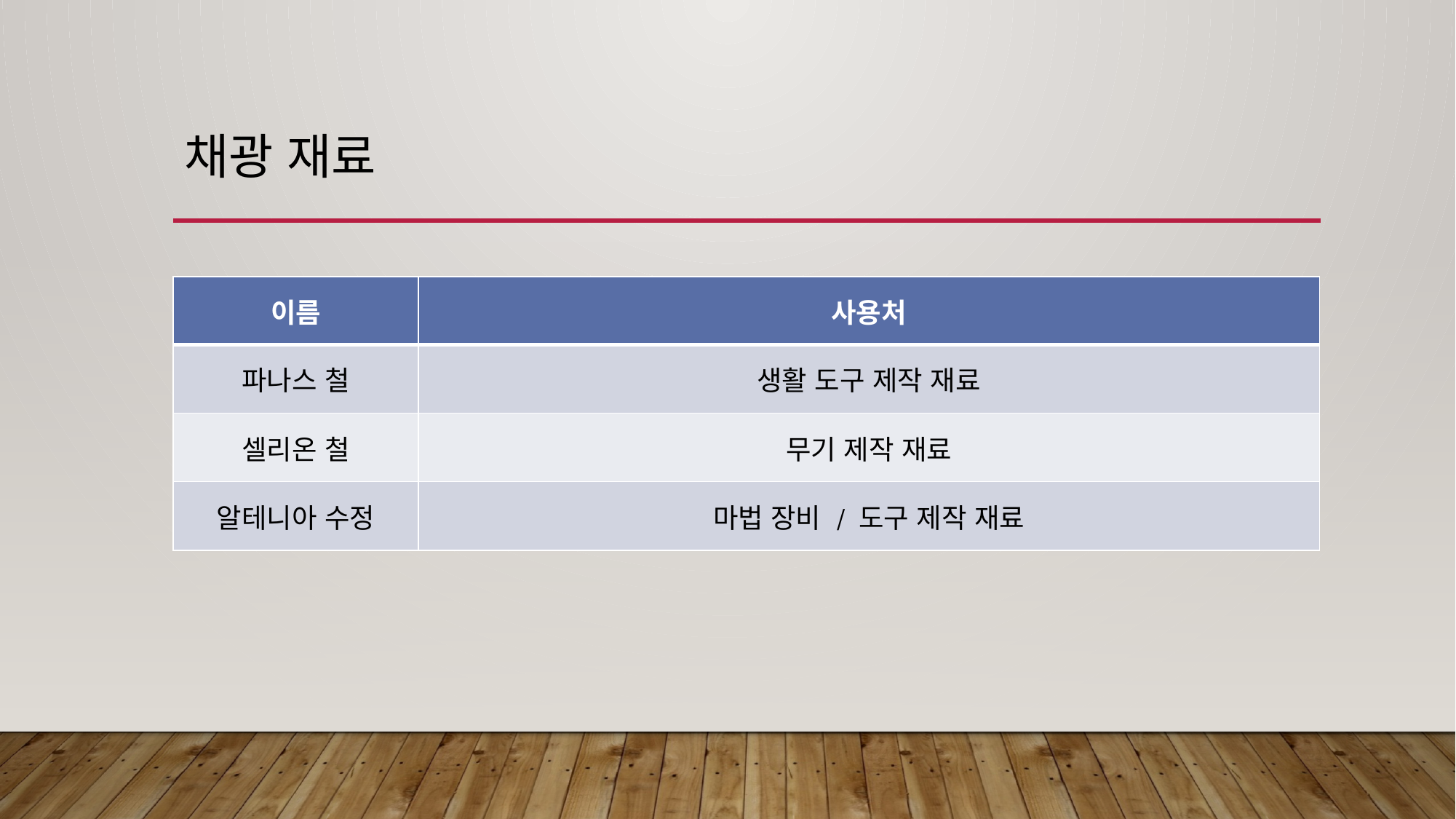

# 채광 재료
| 이름 | 사용처 |
| --- | --- |
| 파나스 철 | 생활 도구 제작 재료 |
| 셀리온 철 | 무기 제작 재료 |
| 알테니아 수정 | 마법 장비 / 도구 제작 재료 |